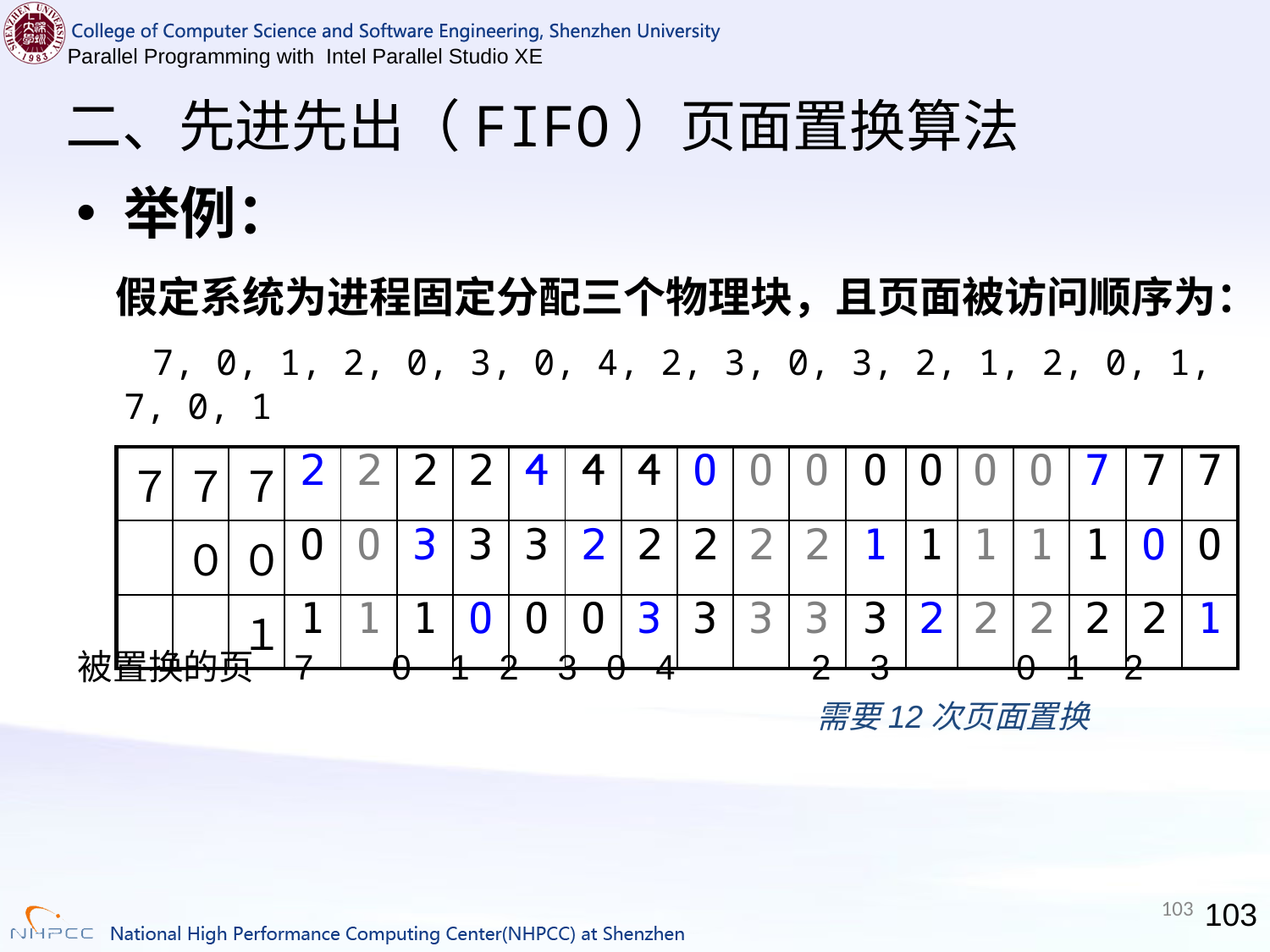

# 二、先进先出（FIFO）页面置换算法
举例：
  假定系统为进程固定分配三个物理块，且页面被访问顺序为：
   7, 0, 1, 2, 0, 3, 0, 4, 2, 3, 0, 3, 2, 1, 2, 0, 1, 7, 0, 1
| ７ | ７ | ７ | 2 | 2 | 2 | 2 | 4 | 4 | 4 | 0 | 0 | 0 | 0 | 0 | 0 | 0 | 7 | 7 | 7 |
| --- | --- | --- | --- | --- | --- | --- | --- | --- | --- | --- | --- | --- | --- | --- | --- | --- | --- | --- | --- |
|  | ０ | ０ | 0 | 0 | 3 | 3 | 3 | 2 | 2 | 2 | 2 | 2 | 1 | 1 | 1 | 1 | 1 | 0 | 0 |
|  |  | １ | 1 | 1 | 1 | 0 | 0 | 0 | 3 | 3 | 3 | 3 | 3 | 2 | 2 | 2 | 2 | 2 | 1 |
被置换的页    7        0    1   2    3   0   4              2    3             0   1    2
需要12次页面置换
103
103